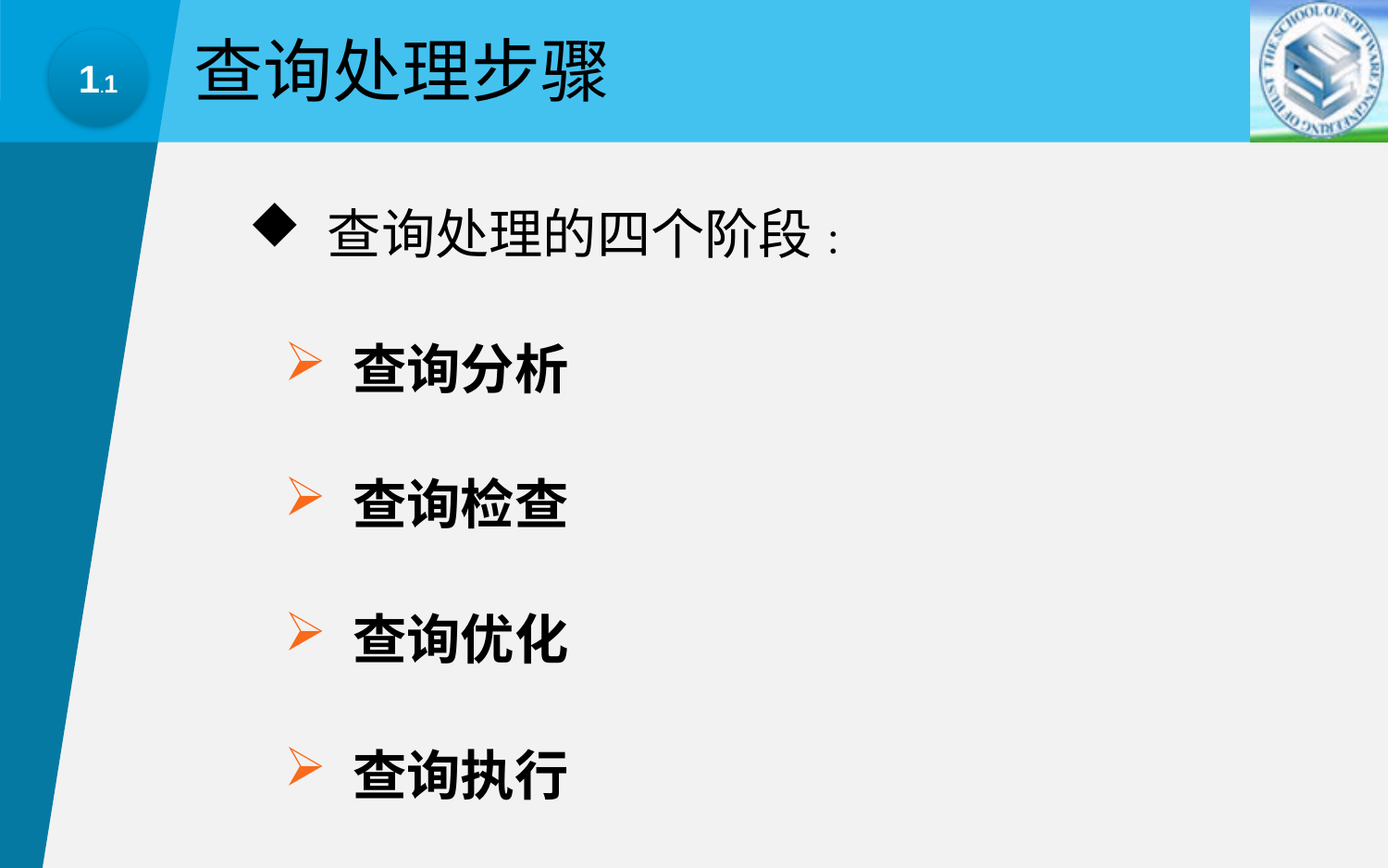

查询处理步骤
1.1
 查询处理的四个阶段 ：
 查询分析
 查询检查
 查询优化
 查询执行